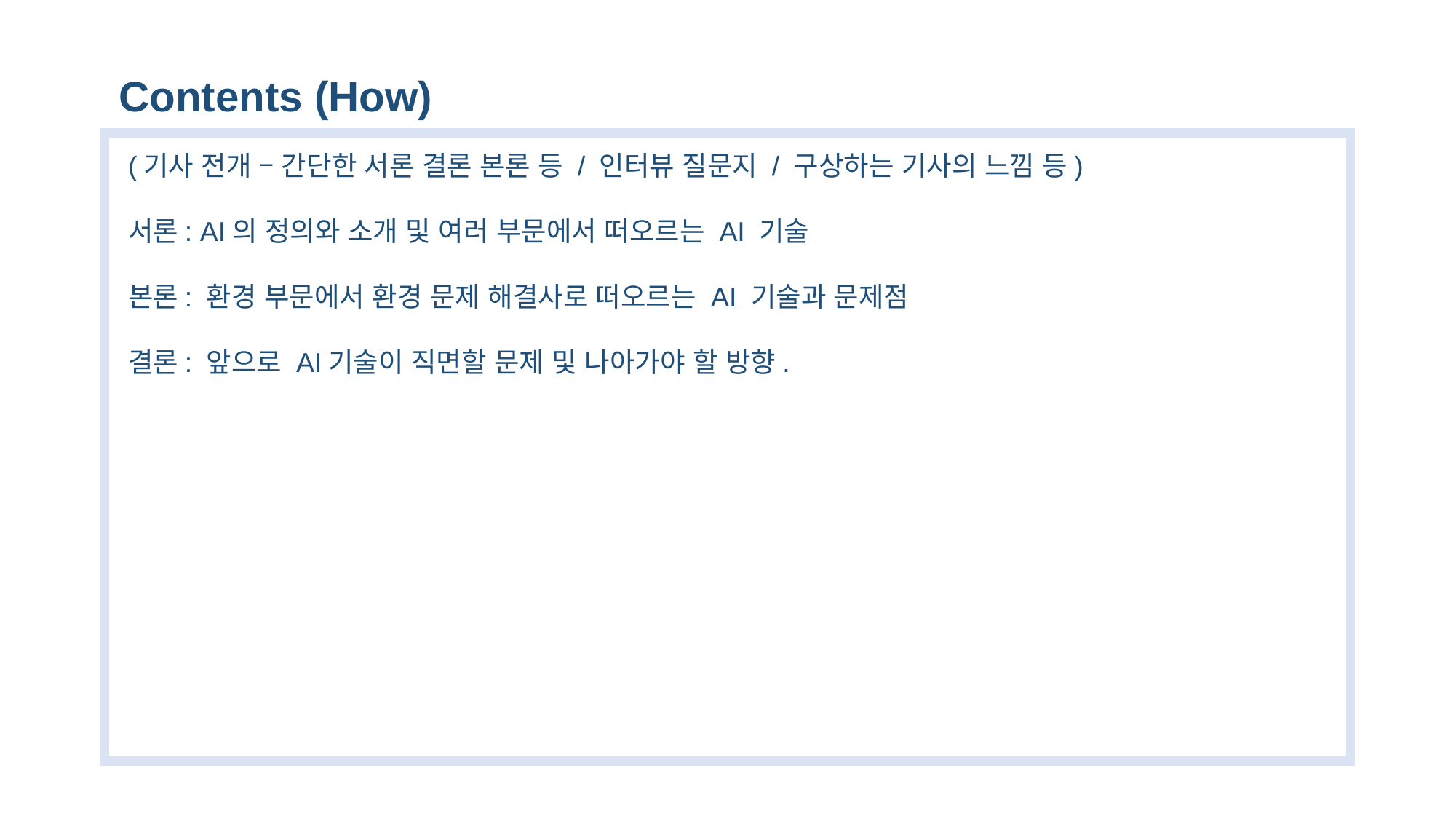

Contents (How)

(기사 전개 – 간단한 서론 결론 본론 등 / 인터뷰 질문지 / 구상하는 기사의 느낌 등)

서론: AI의 정의와 소개 및 여러 부문에서 떠오르는 AI 기술

본론: 환경 부문에서 환경 문제 해결사로 떠오르는 AI 기술과 문제점

결론: 앞으로 AI기술이 직면할 문제 및 나아가야 할 방향.